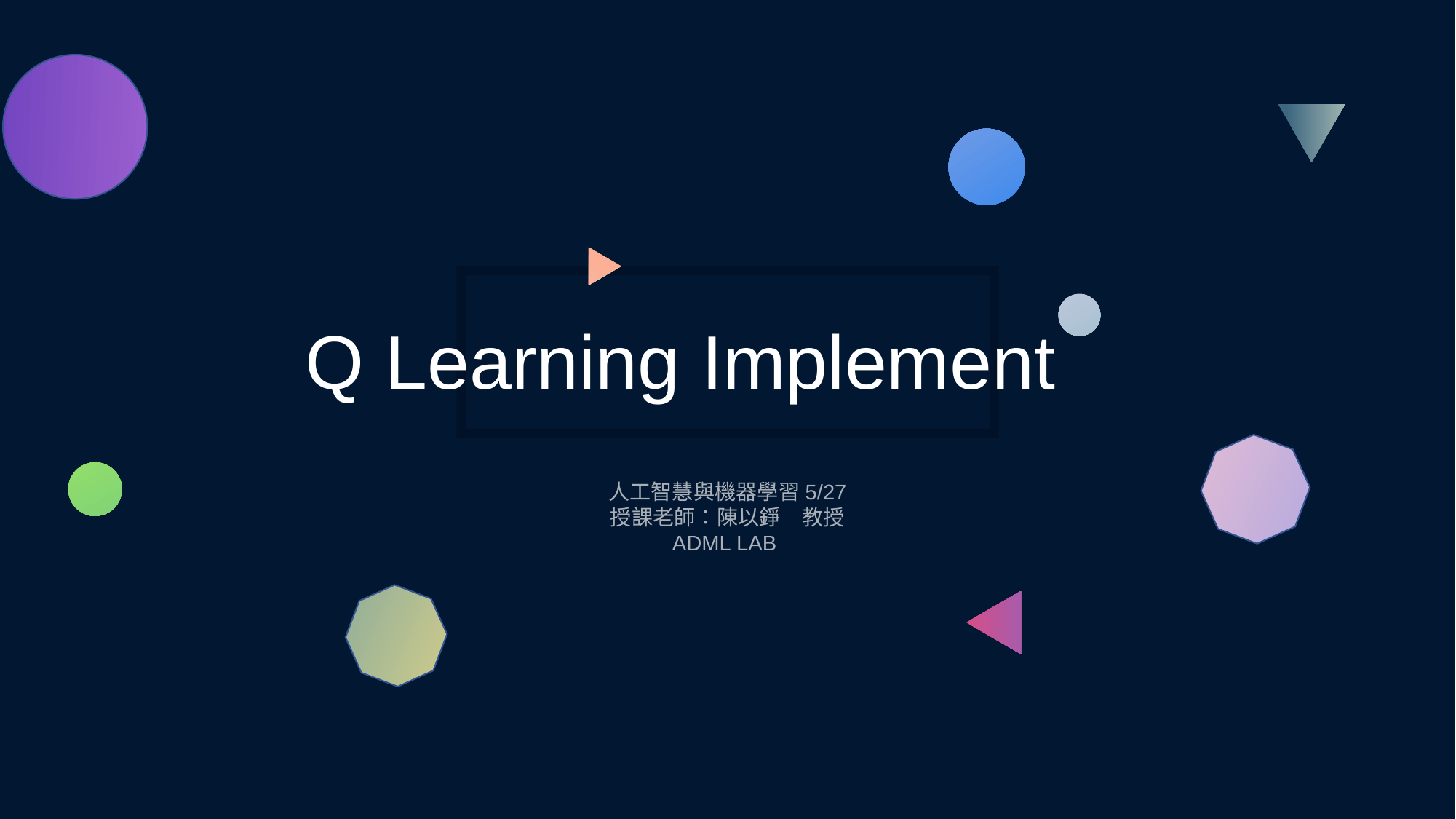

Q Learning Implement

人工智慧與機器學習5/27
授課老師：陳以錚　教授
ADML LAB